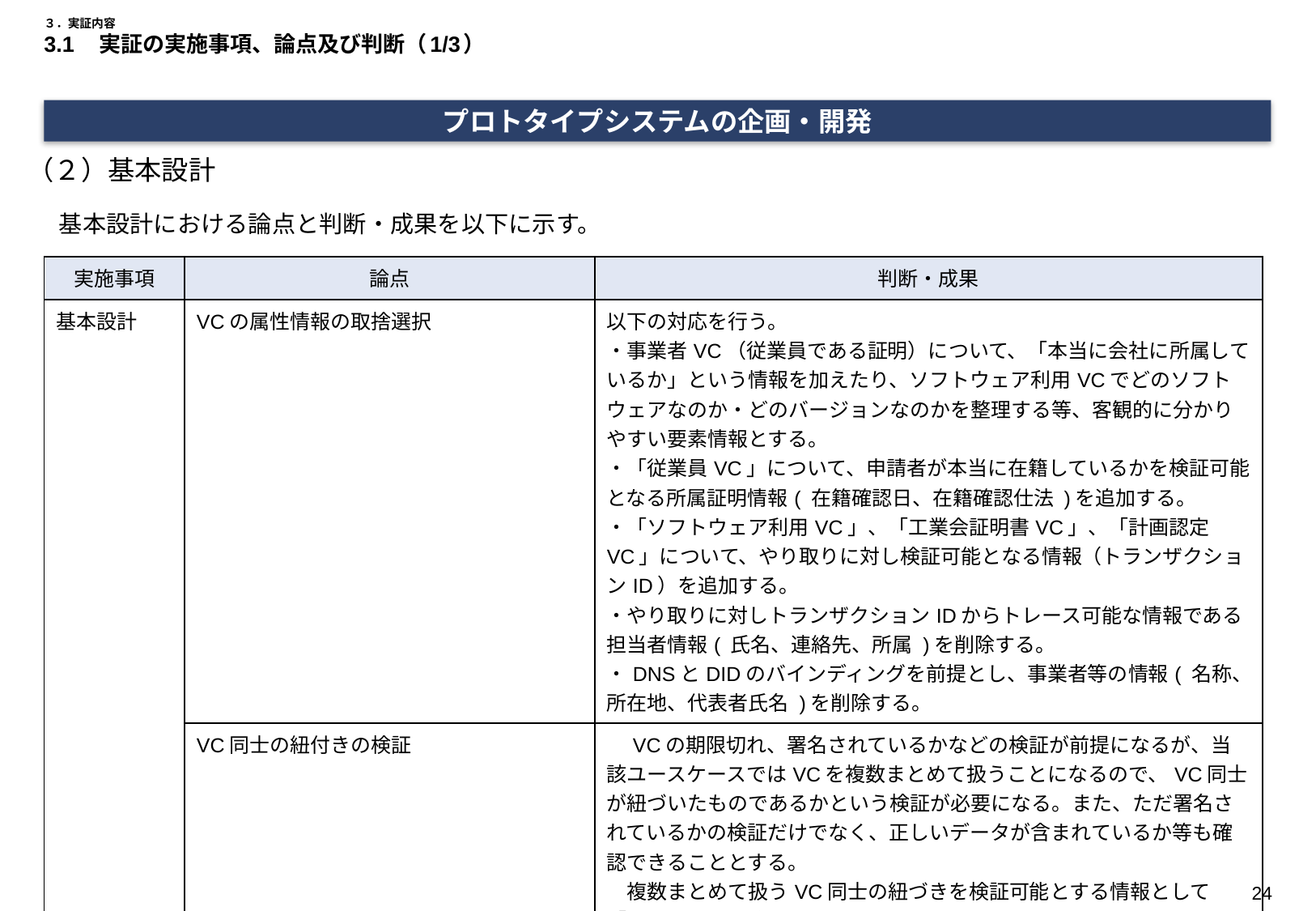

# ３．実証内容 3.1　実証の実施事項、論点及び判断（1/3）
プロトタイプシステムの企画・開発
（２）基本設計
基本設計における論点と判断・成果を以下に示す。
| 実施事項 | 論点 | 判断・成果 |
| --- | --- | --- |
| 基本設計 | VCの属性情報の取捨選択 | 以下の対応を行う。 ・事業者VC（従業員である証明）について、「本当に会社に所属しているか」という情報を加えたり、ソフトウェア利用VCでどのソフトウェアなのか・どのバージョンなのかを整理する等、客観的に分かりやすい要素情報とする。 ・「従業員VC」について、申請者が本当に在籍しているかを検証可能となる所属証明情報( 在籍確認日、在籍確認仕法 )を追加する。 ・「ソフトウェア利用VC」、「工業会証明書VC」、「計画認定VC」について、やり取りに対し検証可能となる情報（トランザクションID）を追加する。 ・やり取りに対しトランザクションIDからトレース可能な情報である担当者情報( 氏名、連絡先、所属 )を削除する。 ・DNSとDIDのバインディングを前提とし、事業者等の情報( 名称、所在地、代表者氏名 )を削除する。 |
|  | VC同士の紐付きの検証 | VCの期限切れ、署名されているかなどの検証が前提になるが、当該ユースケースではVCを複数まとめて扱うことになるので、VC同士が紐づいたものであるかという検証が必要になる。また、ただ署名されているかの検証だけでなく、正しいデータが含まれているか等も確認できることとする。 　複数まとめて扱うVC同士の紐づきを検証可能とする情報として「認証番号」を追加する。 |
|  | 工業会証明書のプライバシーの懸念 | プライバシー・リスクの最小化の観点から、必要でない情報は無くすこととする。例えば、「事業者VC」や「従業員VC」の属性情報「オブジェクトID」について、外部との紐づけをしない為、不要であるので削除することとする。 |